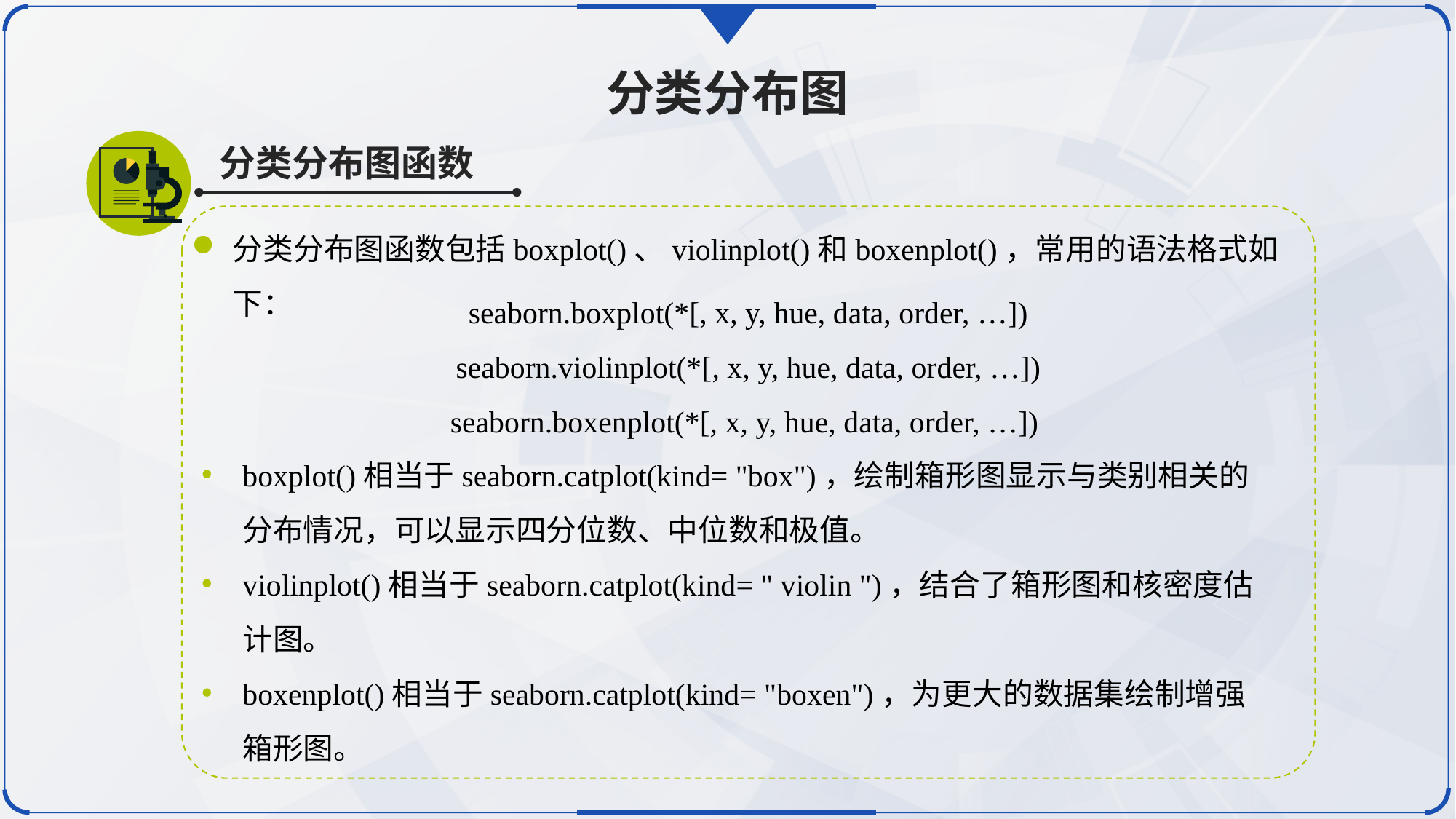

分类分布图

分类分布图函数

分类分布图函数包括boxplot()、violinplot()和boxenplot()，常用的语法格式如下：
seaborn.boxplot(*[, x, y, hue, data, order, …])
seaborn.violinplot(*[, x, y, hue, data, order, …])
seaborn.boxenplot(*[, x, y, hue, data, order, …])
boxplot()相当于seaborn.catplot(kind= "box")，绘制箱形图显示与类别相关的分布情况，可以显示四分位数、中位数和极值。
violinplot()相当于seaborn.catplot(kind= " violin ")，结合了箱形图和核密度估计图。
boxenplot()相当于seaborn.catplot(kind= "boxen")，为更大的数据集绘制增强箱形图。